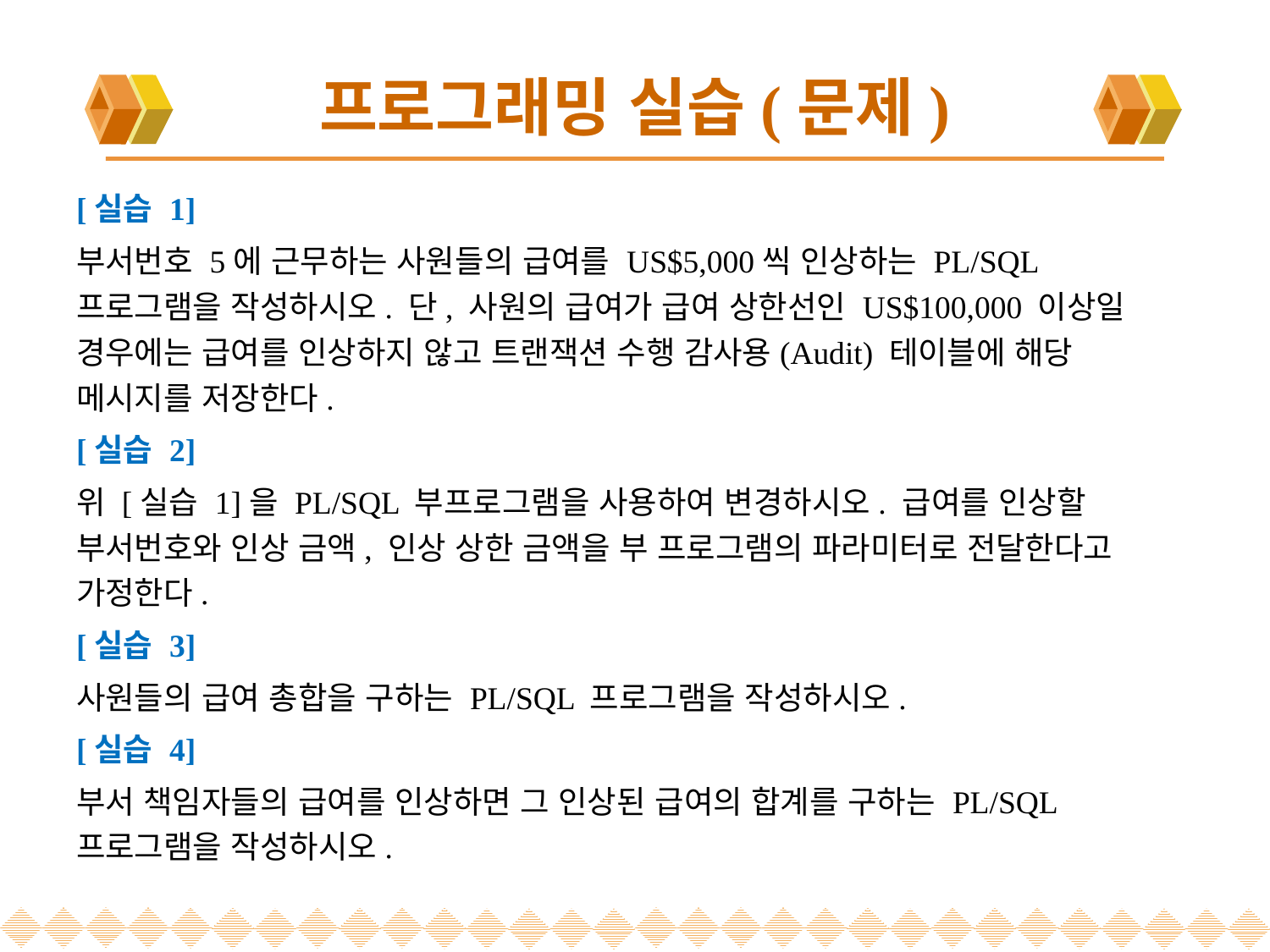

# 프로그래밍 실습(문제)
[실습 1]
부서번호 5에 근무하는 사원들의 급여를 US$5,000씩 인상하는 PL/SQL 프로그램을 작성하시오. 단, 사원의 급여가 급여 상한선인 US$100,000 이상일 경우에는 급여를 인상하지 않고 트랜잭션 수행 감사용(Audit) 테이블에 해당 메시지를 저장한다.
[실습 2]
위 [실습 1]을 PL/SQL 부프로그램을 사용하여 변경하시오. 급여를 인상할 부서번호와 인상 금액, 인상 상한 금액을 부 프로그램의 파라미터로 전달한다고 가정한다.
[실습 3]
사원들의 급여 총합을 구하는 PL/SQL 프로그램을 작성하시오.
[실습 4]
부서 책임자들의 급여를 인상하면 그 인상된 급여의 합계를 구하는 PL/SQL 프로그램을 작성하시오.